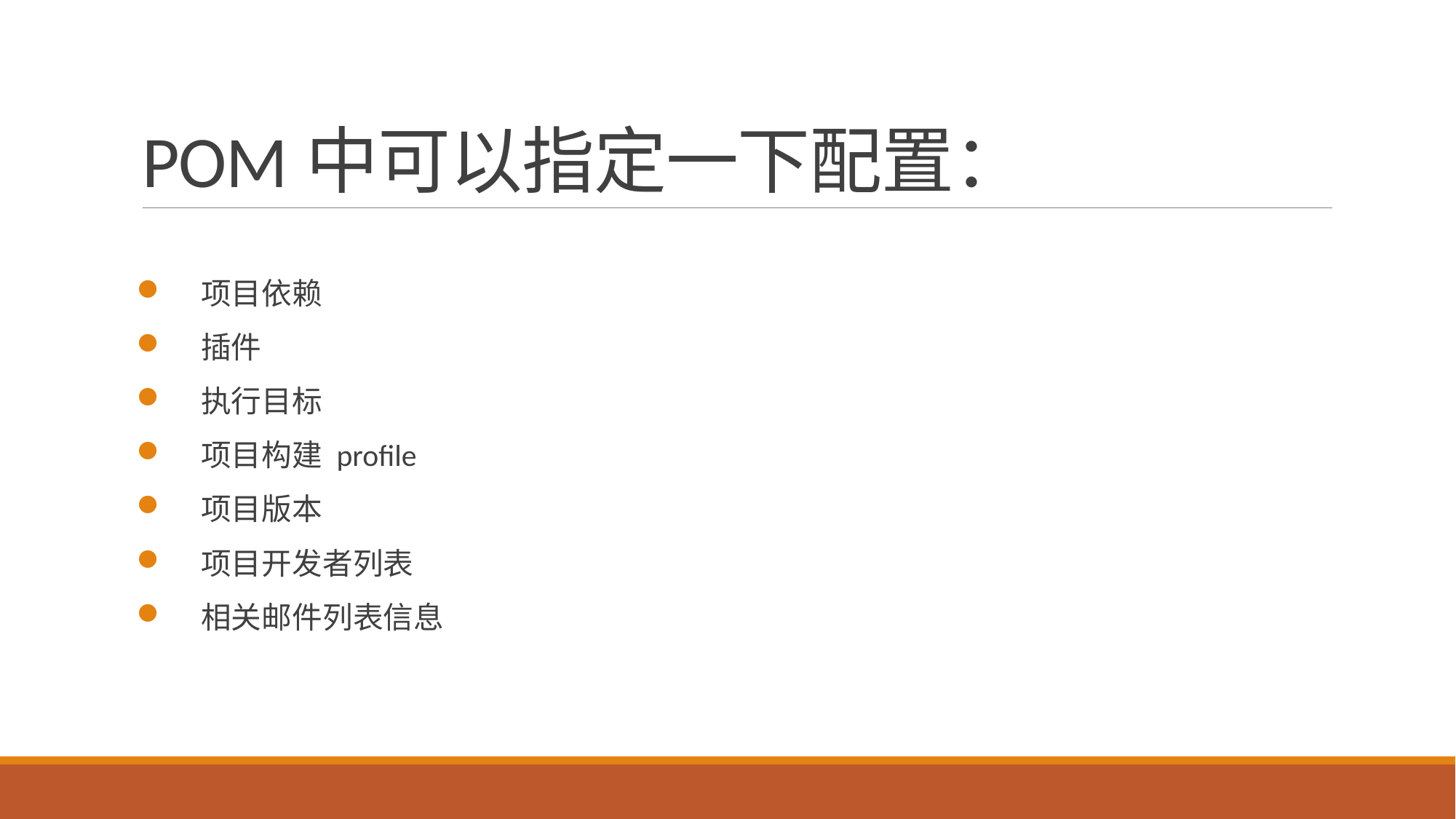

# POM中可以指定一下配置：

    项目依赖
    插件
    执行目标
    项目构建 profile
    项目版本
    项目开发者列表
    相关邮件列表信息